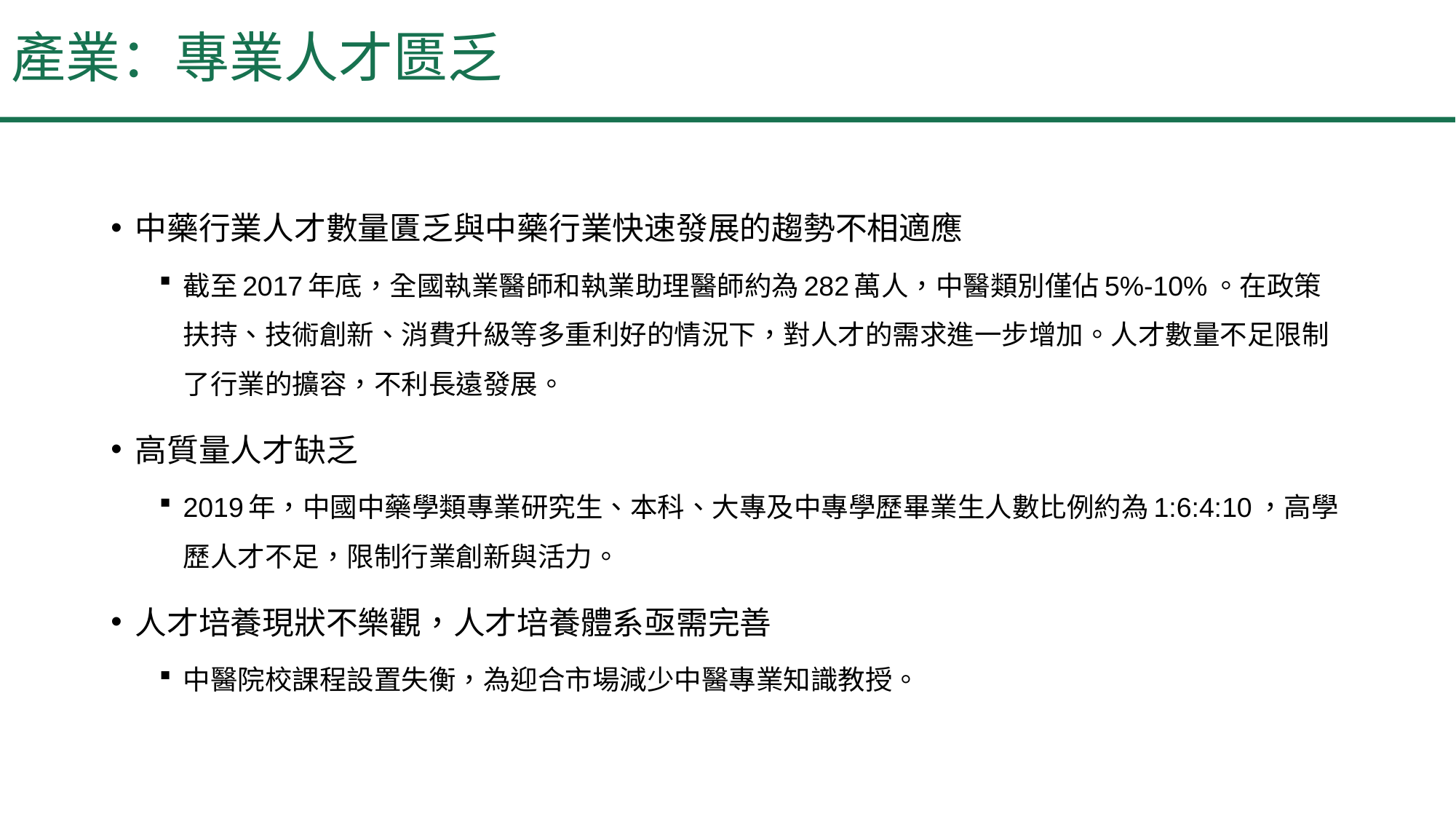

# 產業：專業人才匮乏
中藥行業人才數量匱乏與中藥行業快速發展的趨勢不相適應
截至2017年底，全國執業醫師和執業助理醫師約為282萬人，中醫類別僅佔5%-10%。在政策扶持、技術創新、消費升級等多重利好的情況下，對人才的需求進一步增加。人才數量不足限制了行業的擴容，不利長遠發展。
高質量人才缺乏
2019年，中國中藥學類專業研究生、本科、大專及中專學歷畢業生人數比例約為1:6:4:10，高學歷人才不足，限制行業創新與活力。
人才培養現狀不樂觀，人才培養體系亟需完善
中醫院校課程設置失衡，為迎合市場減少中醫專業知識教授。